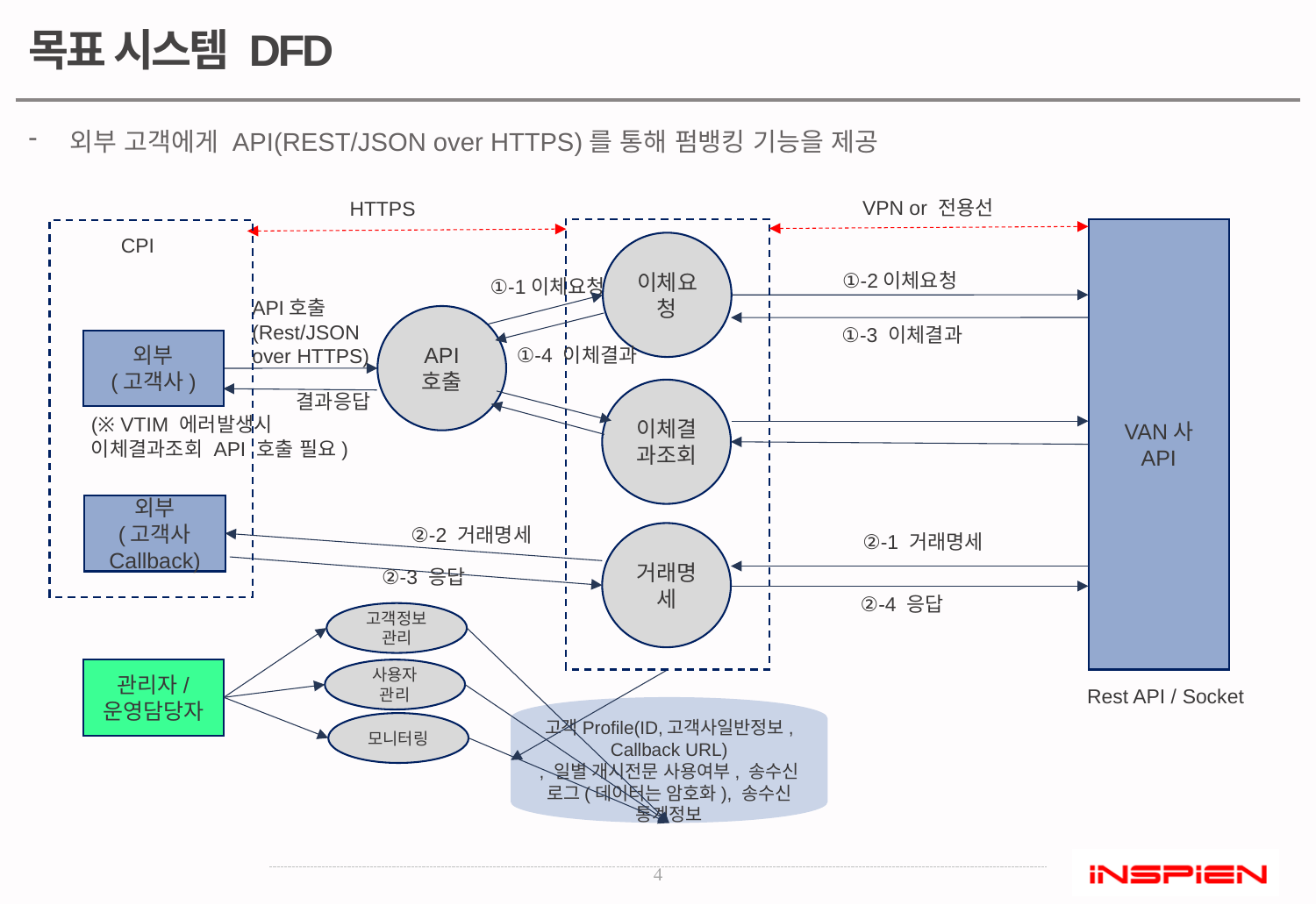

목표 시스템 DFD
외부 고객에게 API(REST/JSON over HTTPS)를 통해 펌뱅킹 기능을 제공
VPN or 전용선
HTTPS

VAN사
API

CPI
이체요청
①-2이체요청
①-1이체요청
API호출
(Rest/JSON
over HTTPS)
API
호출
①-3 이체결과
외부
(고객사)
①-4 이체결과
이체결과조회
결과응답
(※ VTIM 에러발생시
이체결과조회 API 호출 필요)
외부
(고객사 Callback)
②-2 거래명세
거래명세
②-1 거래명세
②-3 응답
②-4 응답
고객정보관리
관리자/
운영담당자
사용자
관리
Rest API / Socket
고객Profile(ID,고객사일반정보, Callback URL)
, 일별 개시전문 사용여부, 송수신 로그(데이터는 암호화), 송수신 통계정보
모니터링
4